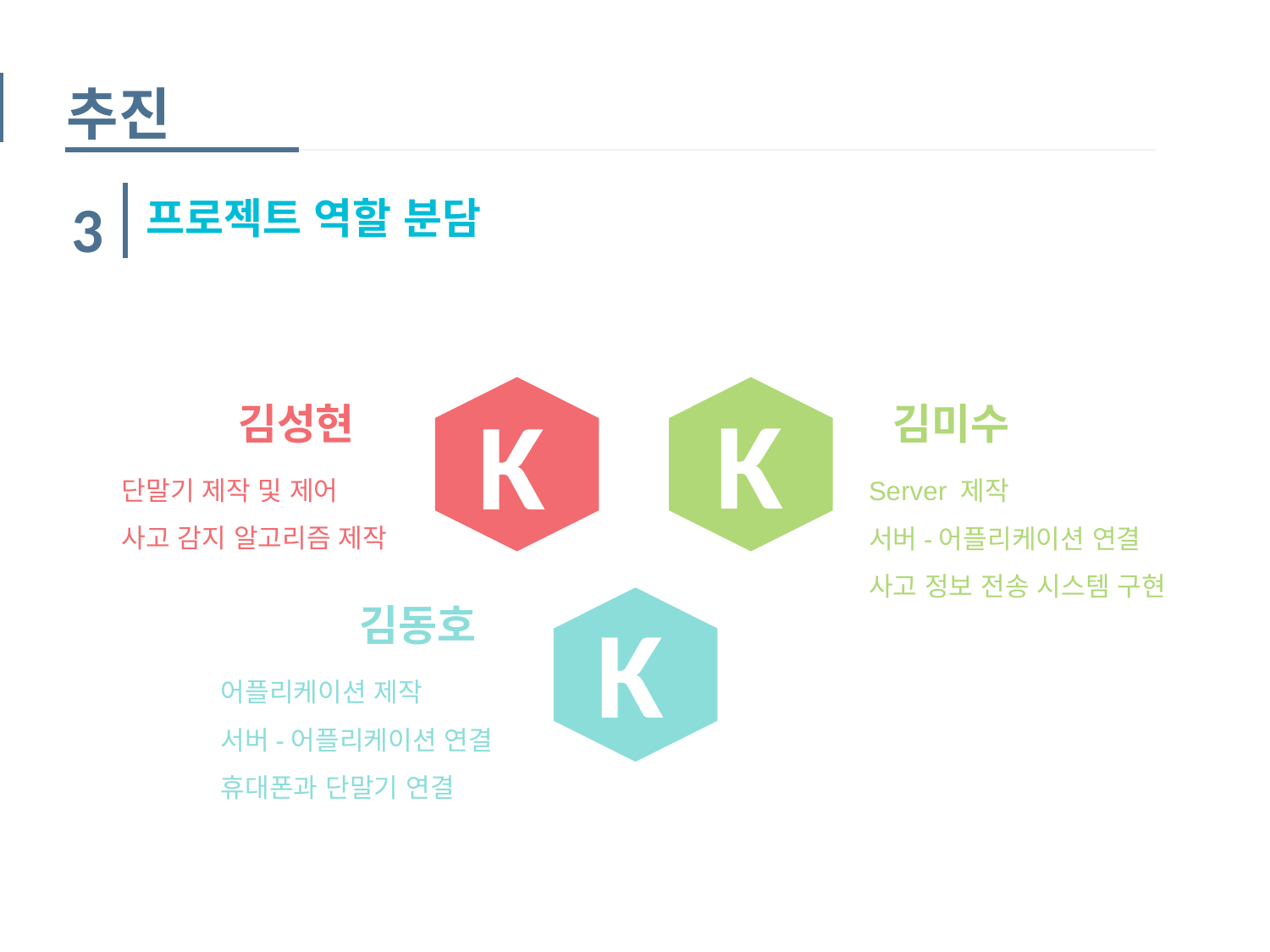

추진
3
프로젝트 역할 분담
K
K

김성현
김미수
단말기 제작 및 제어
사고 감지 알고리즘 제작
Server 제작
서버-어플리케이션 연결
사고 정보 전송 시스템 구현
K
김동호

어플리케이션 제작
서버-어플리케이션 연결
휴대폰과 단말기 연결